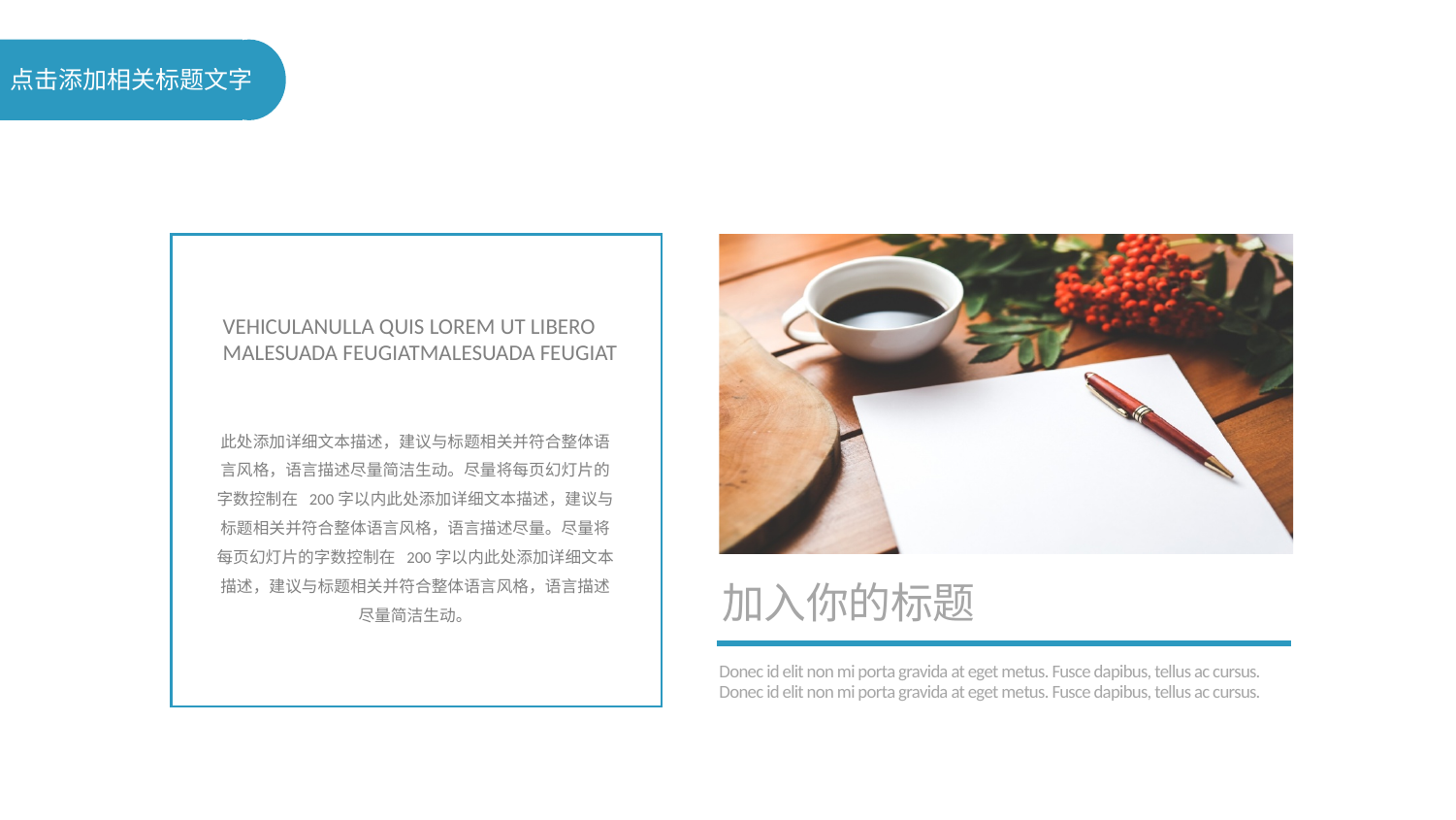

加入你的标题
Donec id elit non mi porta gravida at eget metus. Fusce dapibus, tellus ac cursus. Donec id elit non mi porta gravida at eget metus. Fusce dapibus, tellus ac cursus.

VEHICULANULLA QUIS LOREM UT LIBERO MALESUADA FEUGIATMALESUADA FEUGIAT

此处添加详细文本描述，建议与标题相关并符合整体语言风格，语言描述尽量简洁生动。尽量将每页幻灯片的字数控制在  200字以内此处添加详细文本描述，建议与标题相关并符合整体语言风格，语言描述尽量。尽量将每页幻灯片的字数控制在  200字以内此处添加详细文本描述，建议与标题相关并符合整体语言风格，语言描述尽量简洁生动。